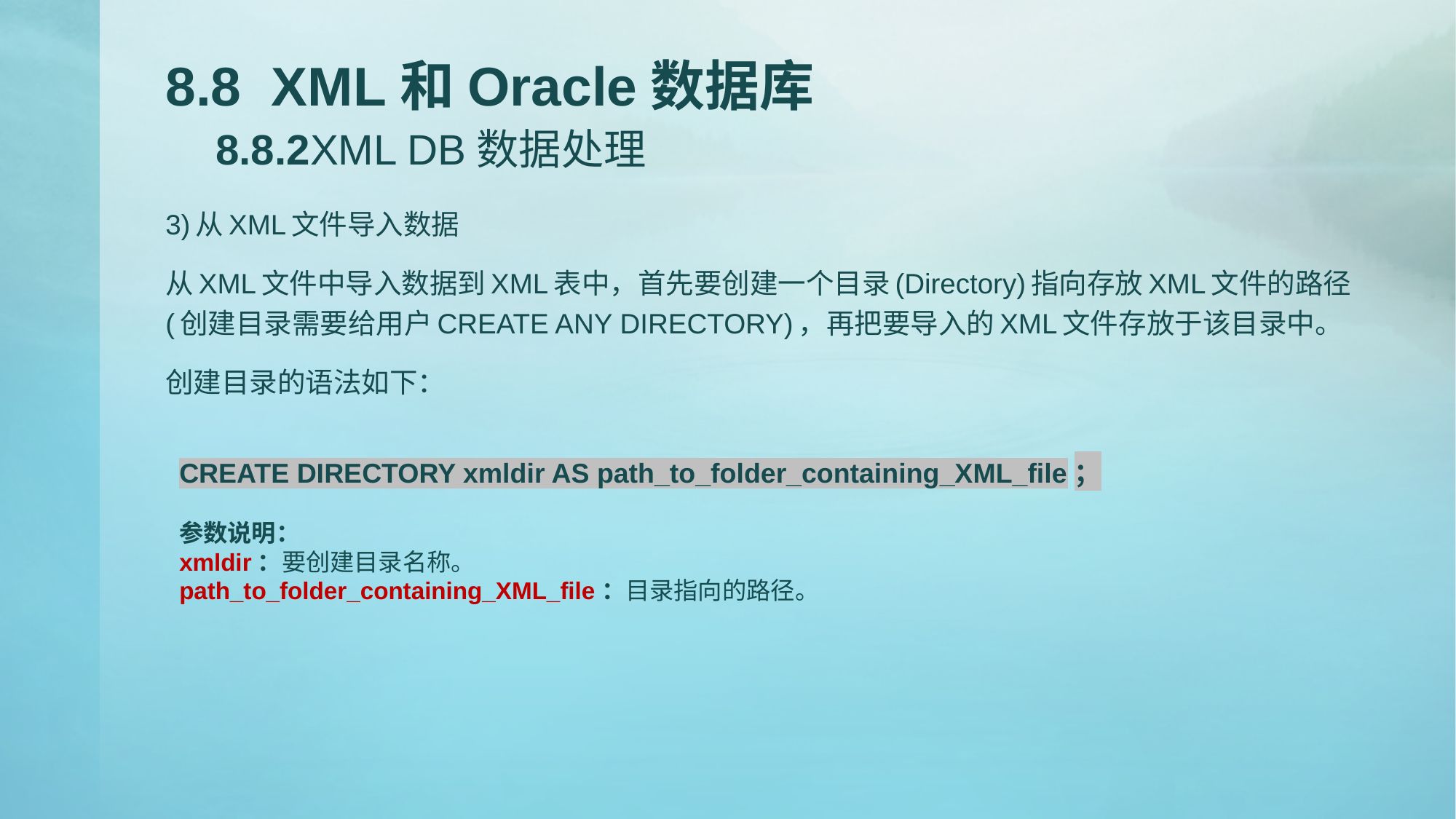

# 8.8  XML和Oracle数据库 8.8.2XML DB数据处理
3)从XML文件导入数据
从XML文件中导入数据到XML表中，首先要创建一个目录(Directory)指向存放XML文件的路径(创建目录需要给用户CREATE ANY DIRECTORY)，再把要导入的XML文件存放于该目录中。
创建目录的语法如下：
CREATE DIRECTORY xmldir AS path_to_folder_containing_XML_file；

参数说明：
xmldir：要创建目录名称。
path_to_folder_containing_XML_file：目录指向的路径。